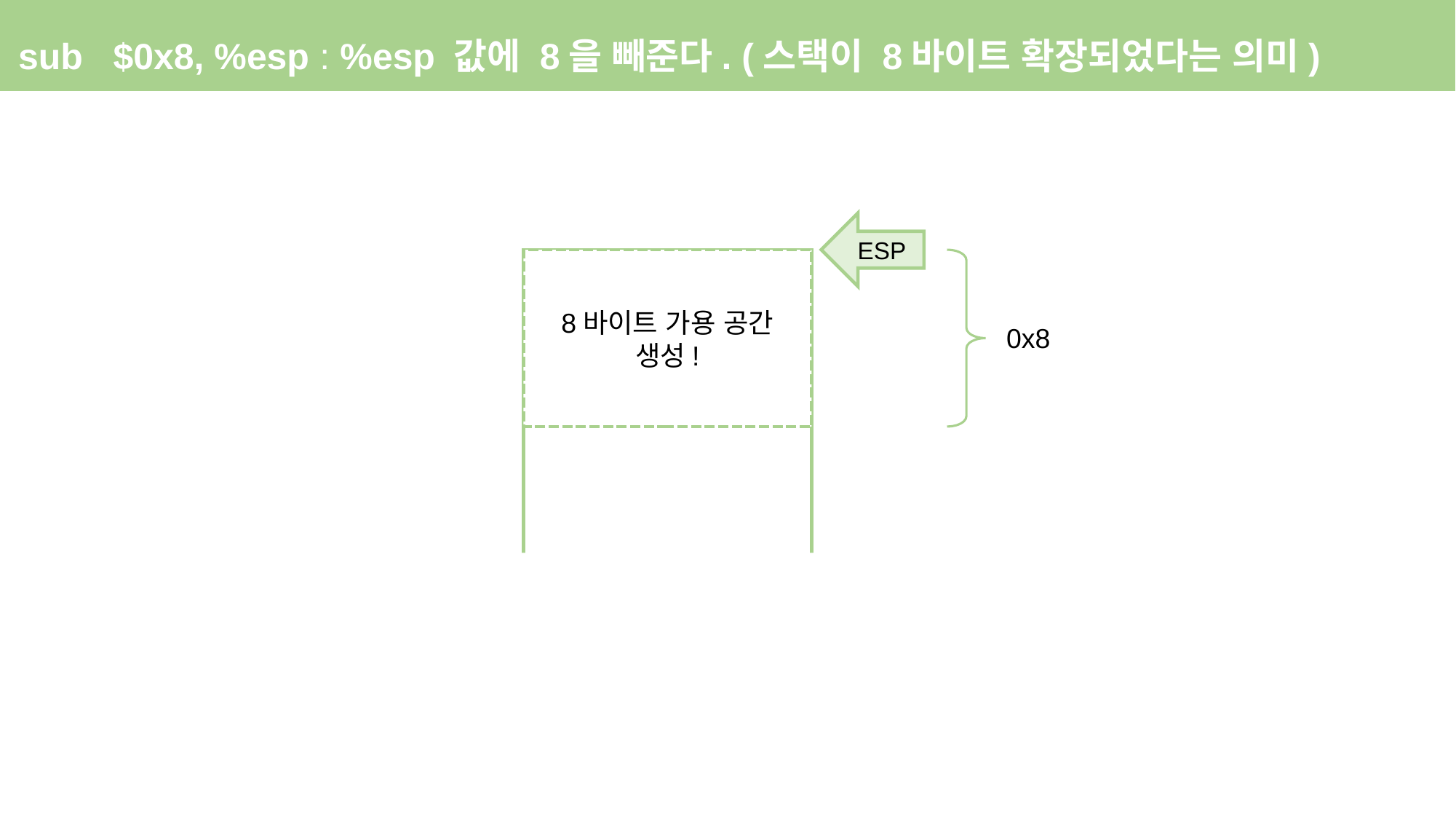

sub   $0x8, %esp : %esp 값에 8을 빼준다. (스택이 8바이트 확장되었다는 의미)
ESP
8바이트 가용 공간 생성!

0x8